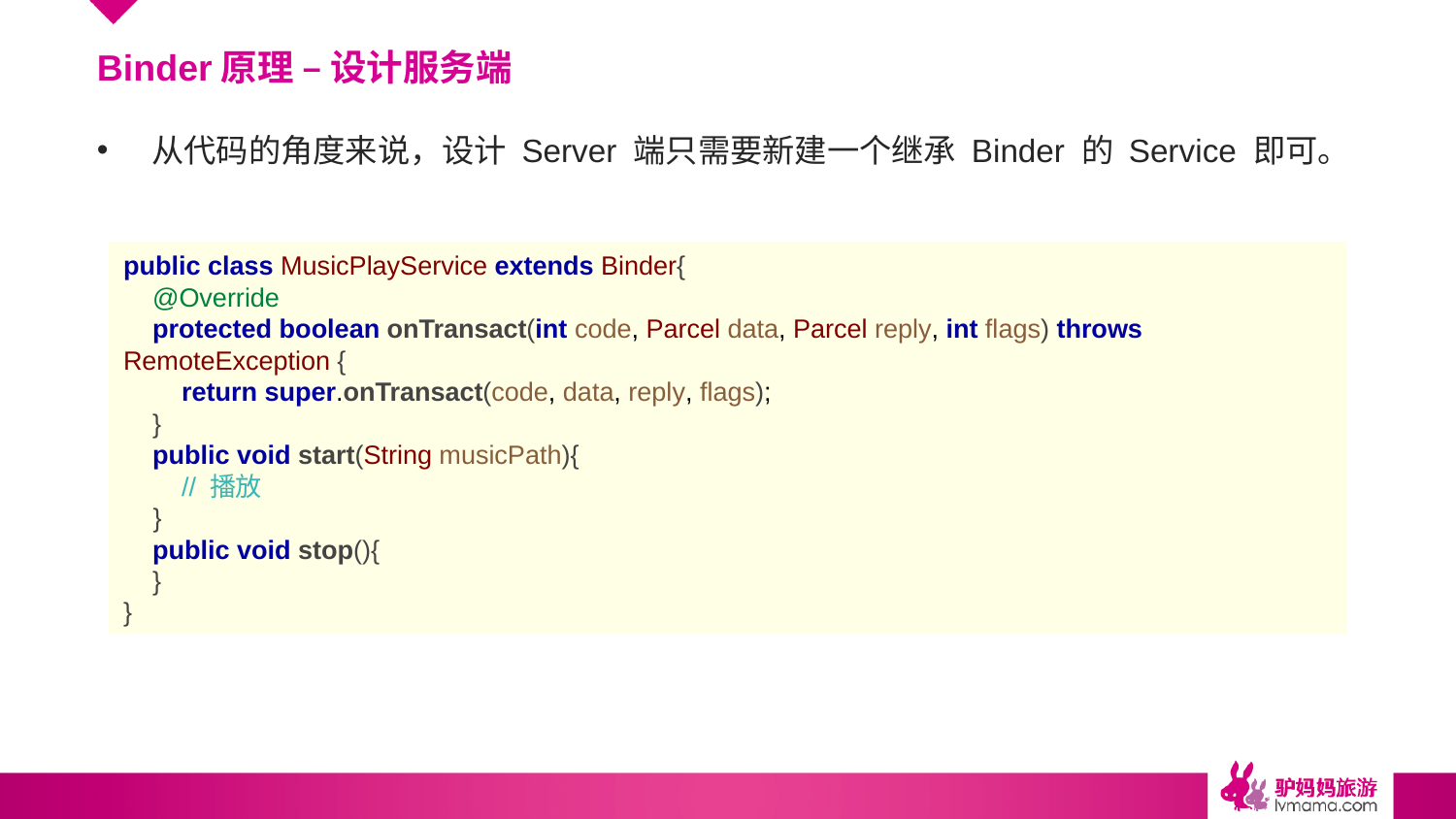

# Binder原理 – 设计服务端
从代码的角度来说，设计 Server 端只需要新建一个继承 Binder 的 Service 即可。

public class MusicPlayService extends Binder{
    @Override
    protected boolean onTransact(int code, Parcel data, Parcel reply, int flags) throws 	RemoteException {
        return super.onTransact(code, data, reply, flags);
    }
    public void start(String musicPath){
        // 播放
    }
    public void stop(){
    }
}